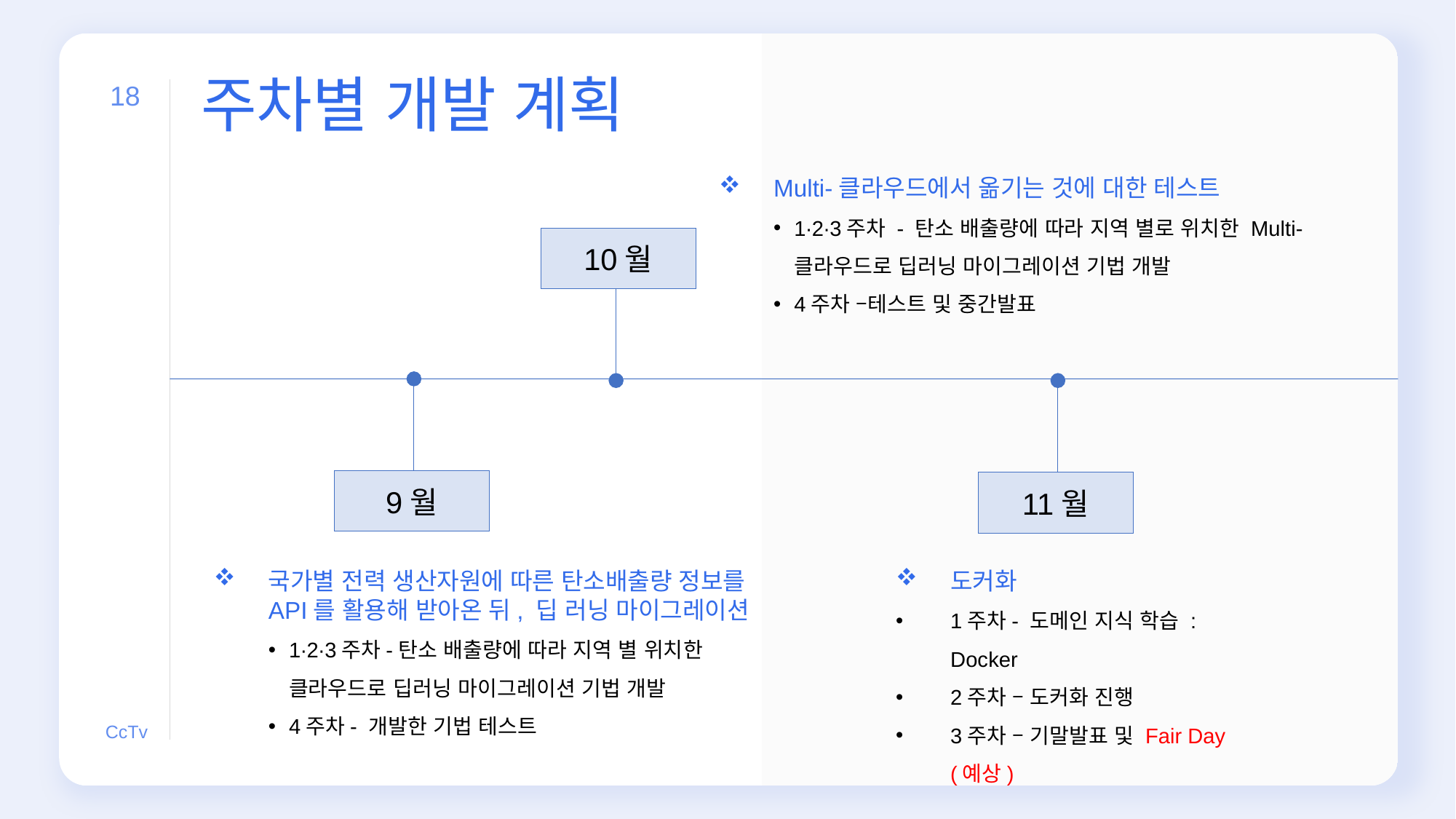

주차별 개발 계획
18
Multi-클라우드에서 옮기는 것에 대한 테스트
1∙2∙3주차 - 탄소 배출량에 따라 지역 별로 위치한 Multi-클라우드로 딥러닝 마이그레이션 기법 개발
4주차 –테스트 및 중간발표

10월

9월

11월
국가별 전력 생산자원에 따른 탄소배출량 정보를 API를 활용해 받아온 뒤, 딥 러닝 마이그레이션
1∙2∙3주차-탄소 배출량에 따라 지역 별 위치한 클라우드로 딥러닝 마이그레이션 기법 개발
4주차- 개발한 기법 테스트
도커화
1주차- 도메인 지식 학습 : Docker
2주차 – 도커화 진행
3주차 – 기말발표 및 Fair Day (예상)
CcTv